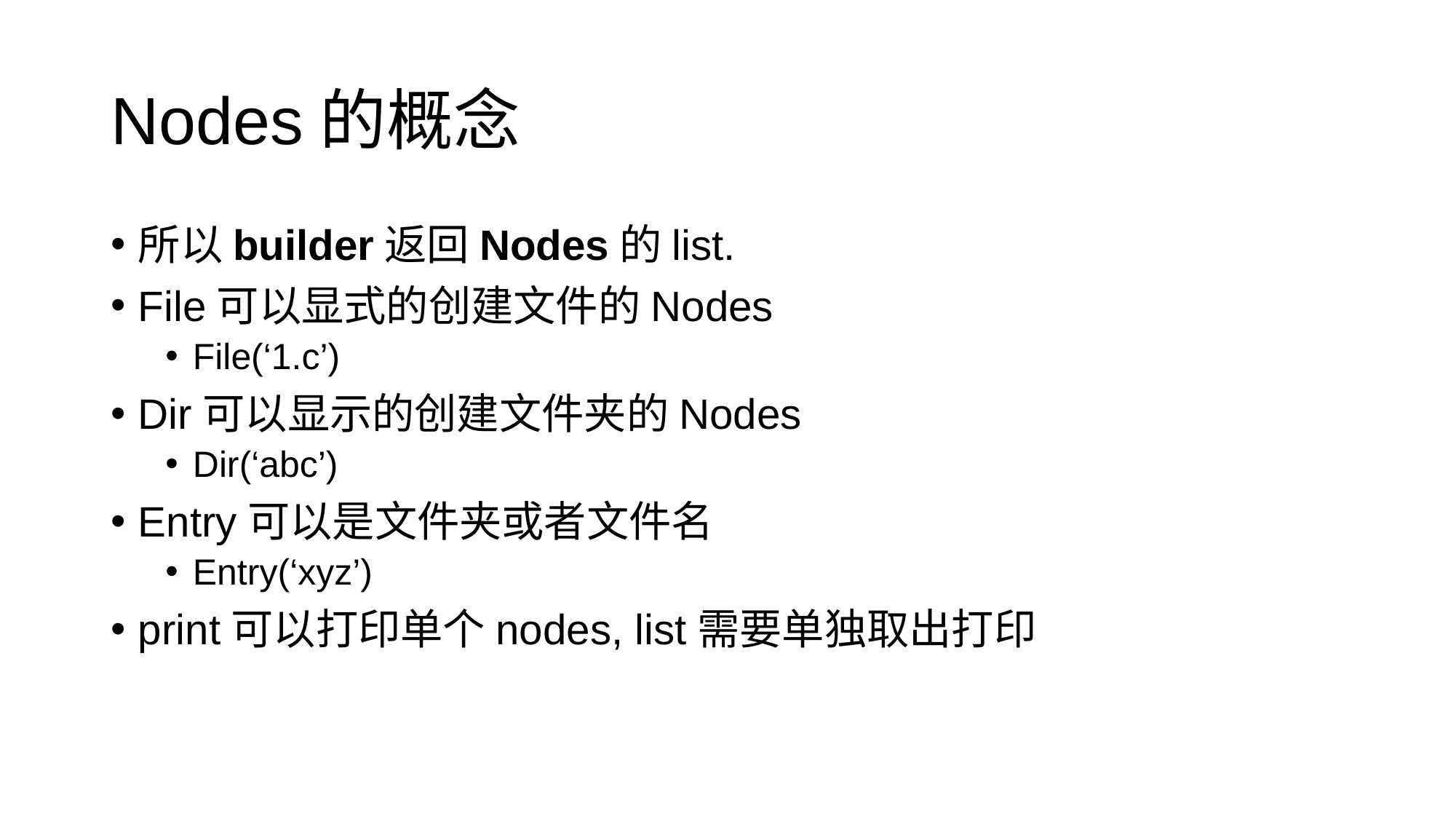

# Nodes的概念
所以builder返回Nodes的list.
File可以显式的创建文件的Nodes
File(‘1.c’)
Dir可以显示的创建文件夹的Nodes
Dir(‘abc’)
Entry可以是文件夹或者文件名
Entry(‘xyz’)
print可以打印单个nodes, list需要单独取出打印